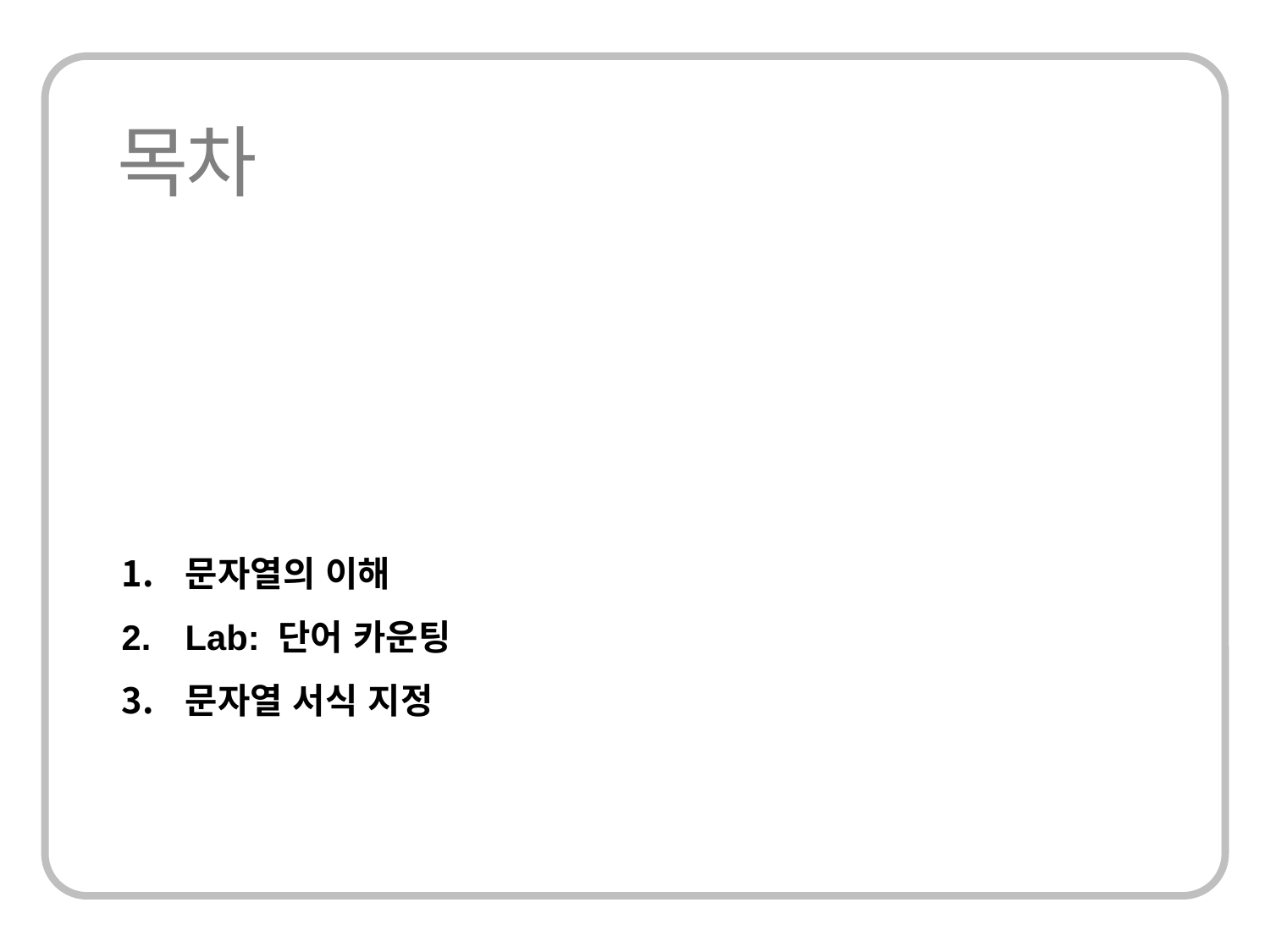

문자열의 이해
Lab: 단어 카운팅
문자열 서식 지정